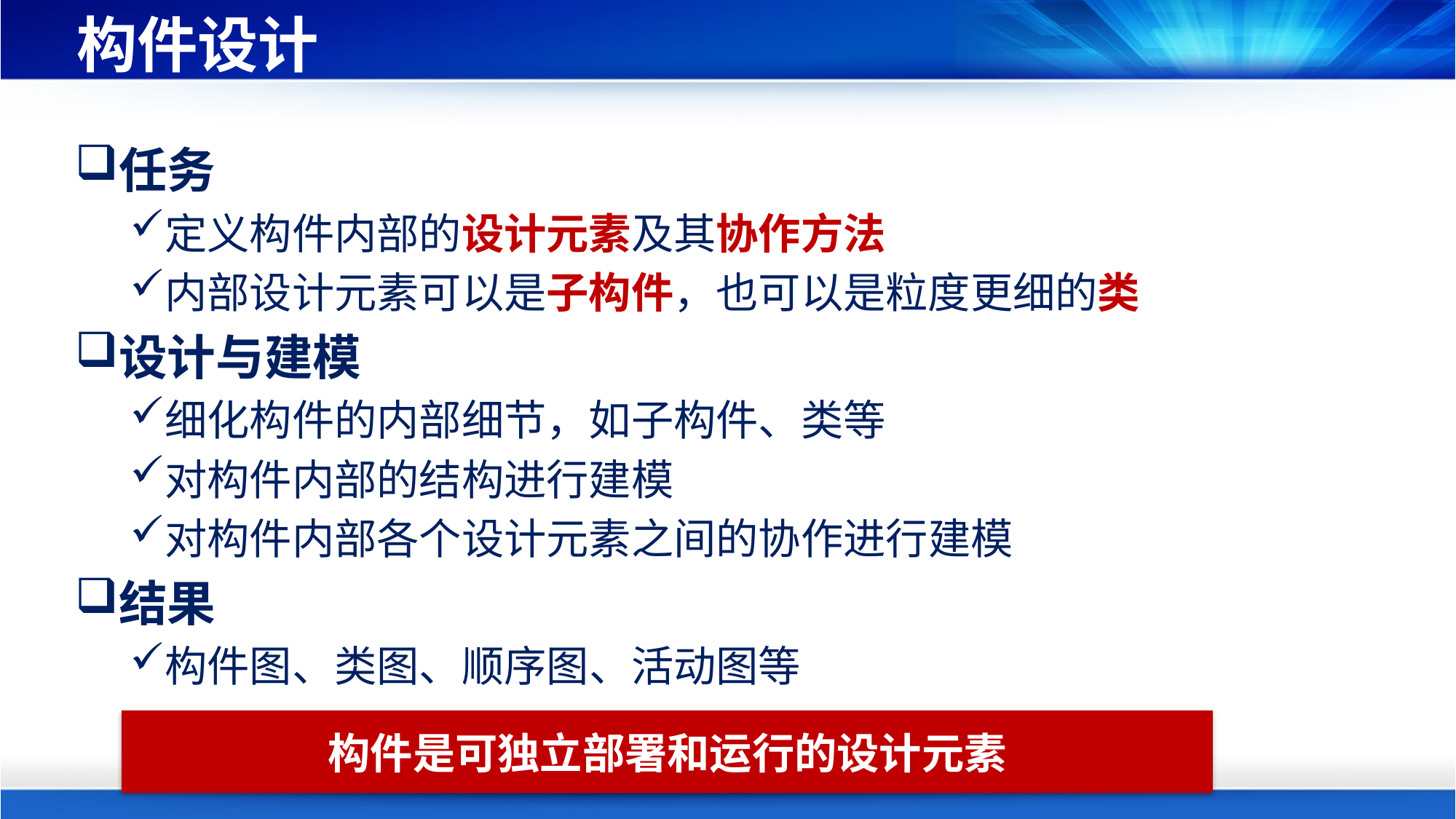

# 构件设计
任务
定义构件内部的设计元素及其协作方法
内部设计元素可以是子构件，也可以是粒度更细的类
设计与建模
细化构件的内部细节，如子构件、类等
对构件内部的结构进行建模
对构件内部各个设计元素之间的协作进行建模
结果
构件图、类图、顺序图、活动图等
构件是可独立部署和运行的设计元素